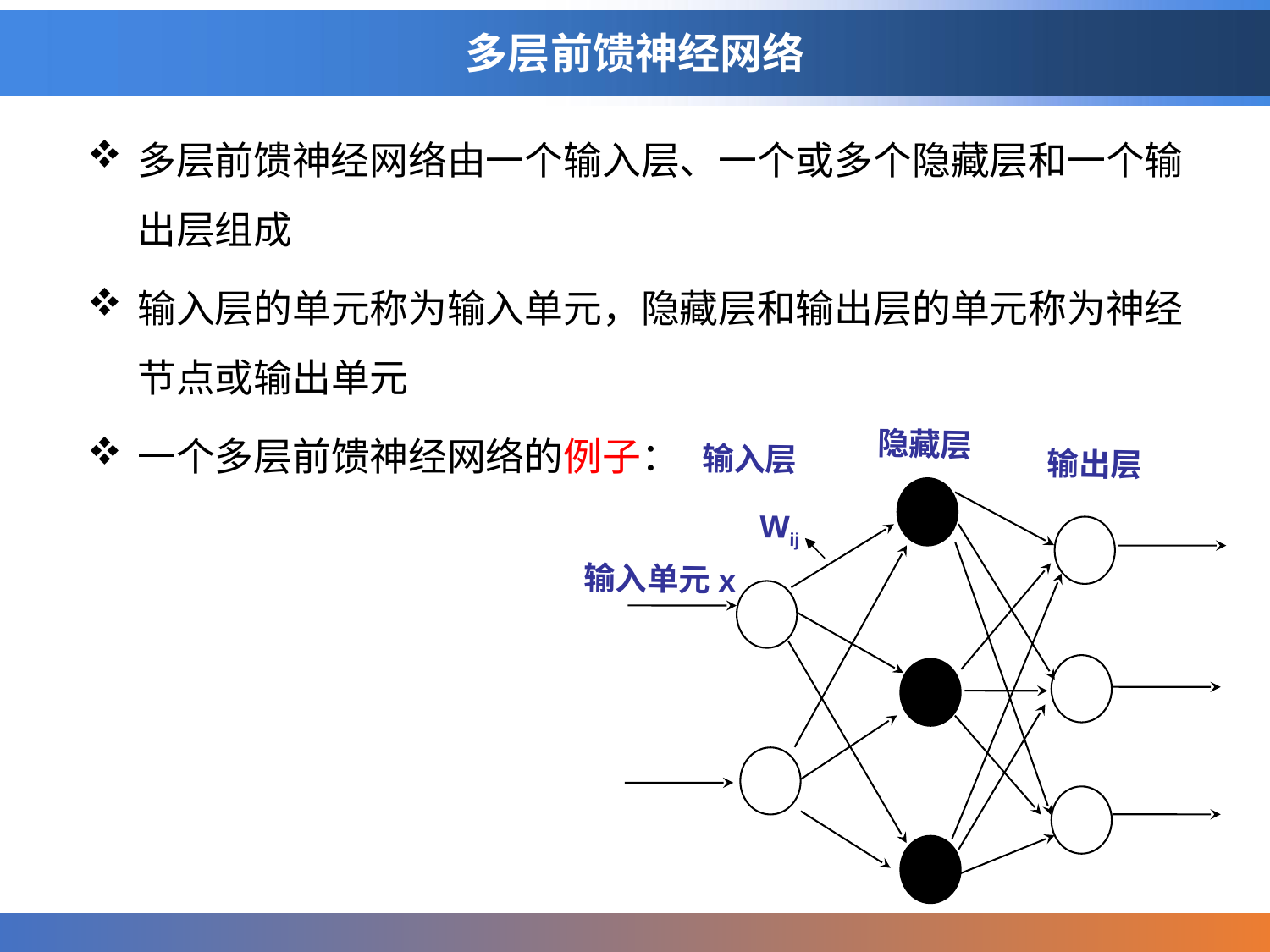

# 多层前馈神经网络
多层前馈神经网络由一个输入层、一个或多个隐藏层和一个输出层组成
输入层的单元称为输入单元，隐藏层和输出层的单元称为神经节点或输出单元
一个多层前馈神经网络的例子：

隐藏层
输入层
输出层
Wij

输入单元x